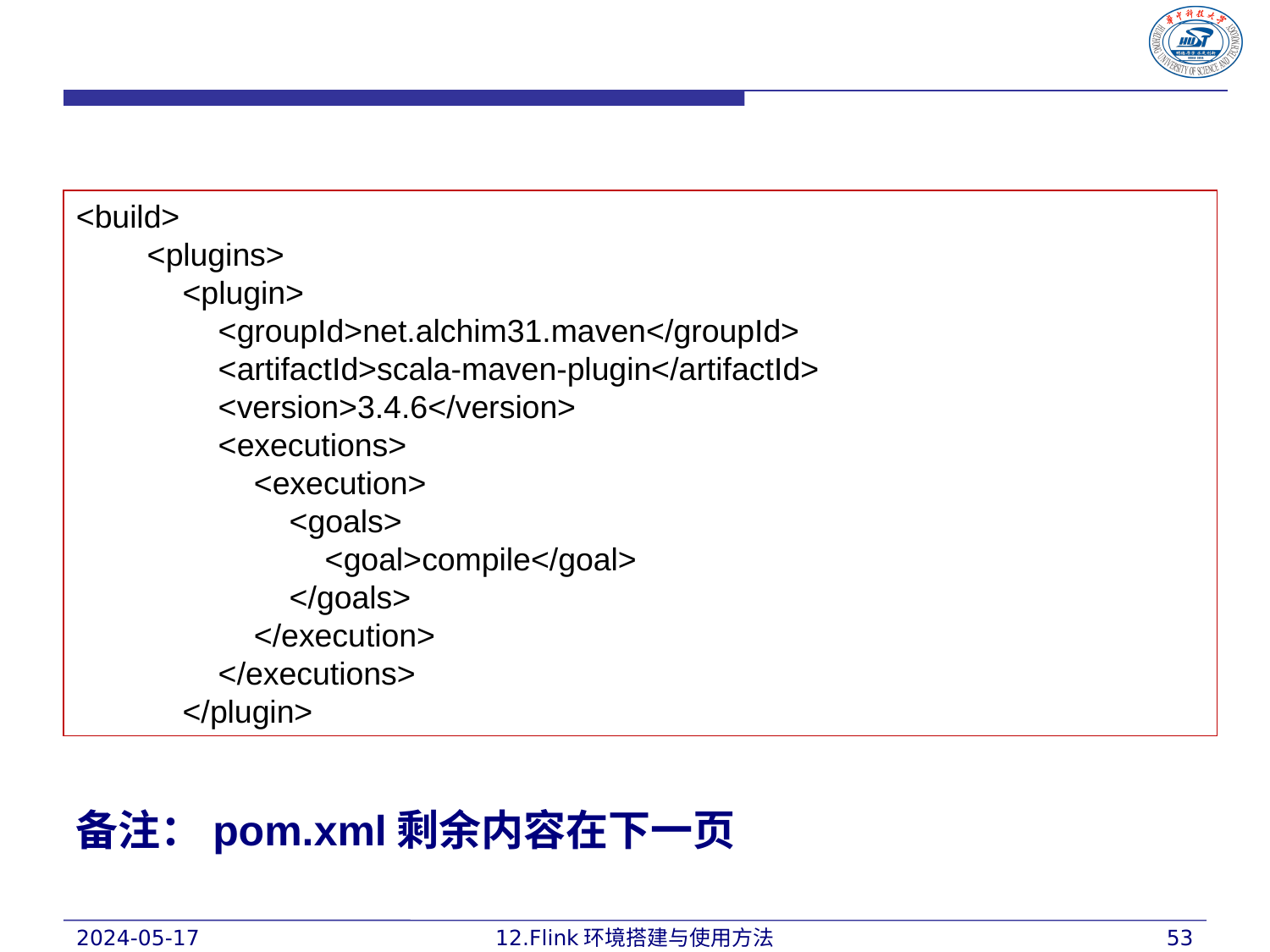

<build>
        <plugins>
            <plugin>
                <groupId>net.alchim31.maven</groupId>
                <artifactId>scala-maven-plugin</artifactId>
                <version>3.4.6</version>
                <executions>
                    <execution>
                        <goals>
                            <goal>compile</goal>
                        </goals>
                    </execution>
                </executions>
            </plugin>
备注：pom.xml剩余内容在下一页
2024-05-17
12.Flink环境搭建与使用方法
53